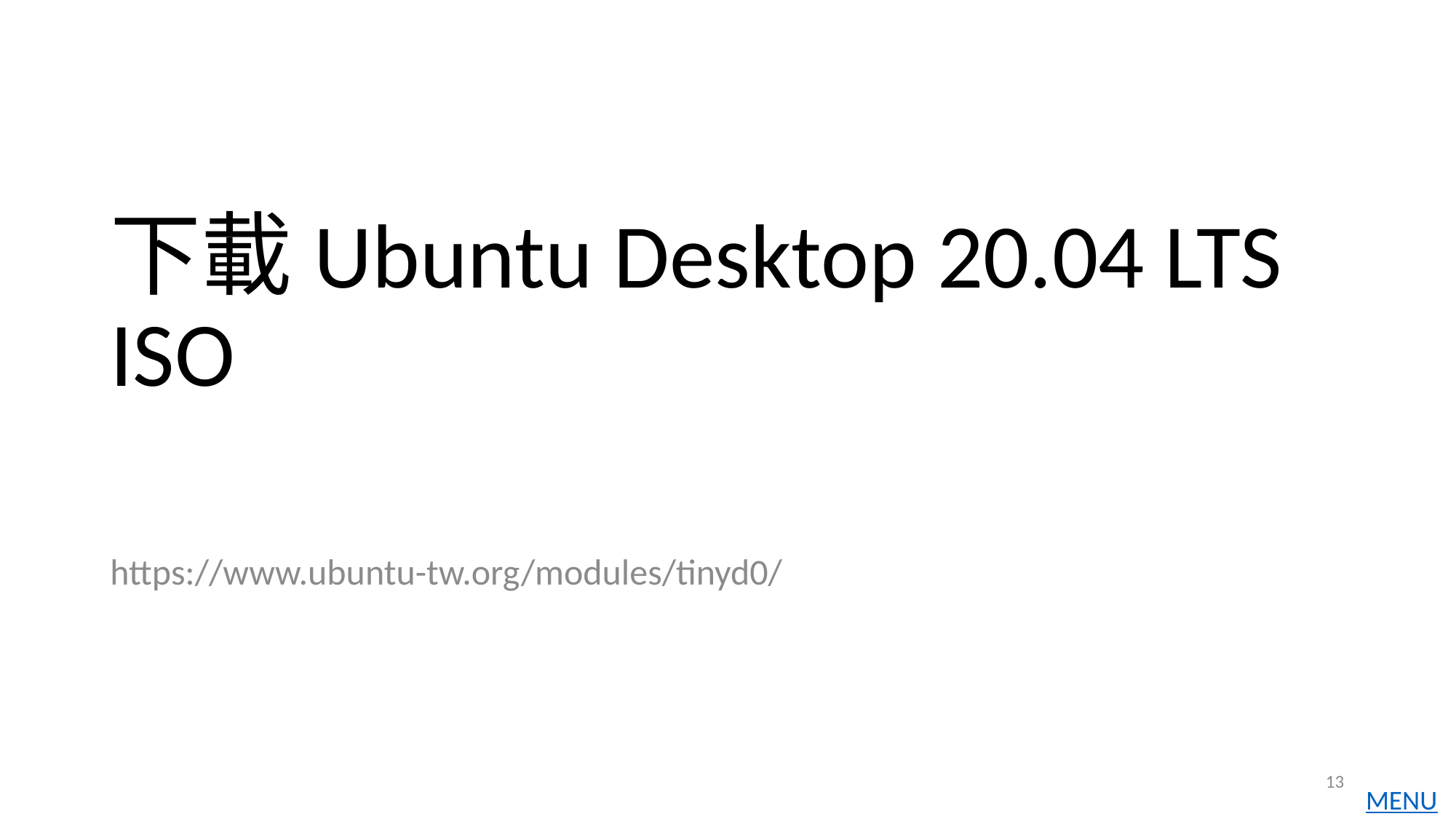

# 下載Ubuntu Desktop 20.04 LTS  ISO
https://www.ubuntu-tw.org/modules/tinyd0/
13